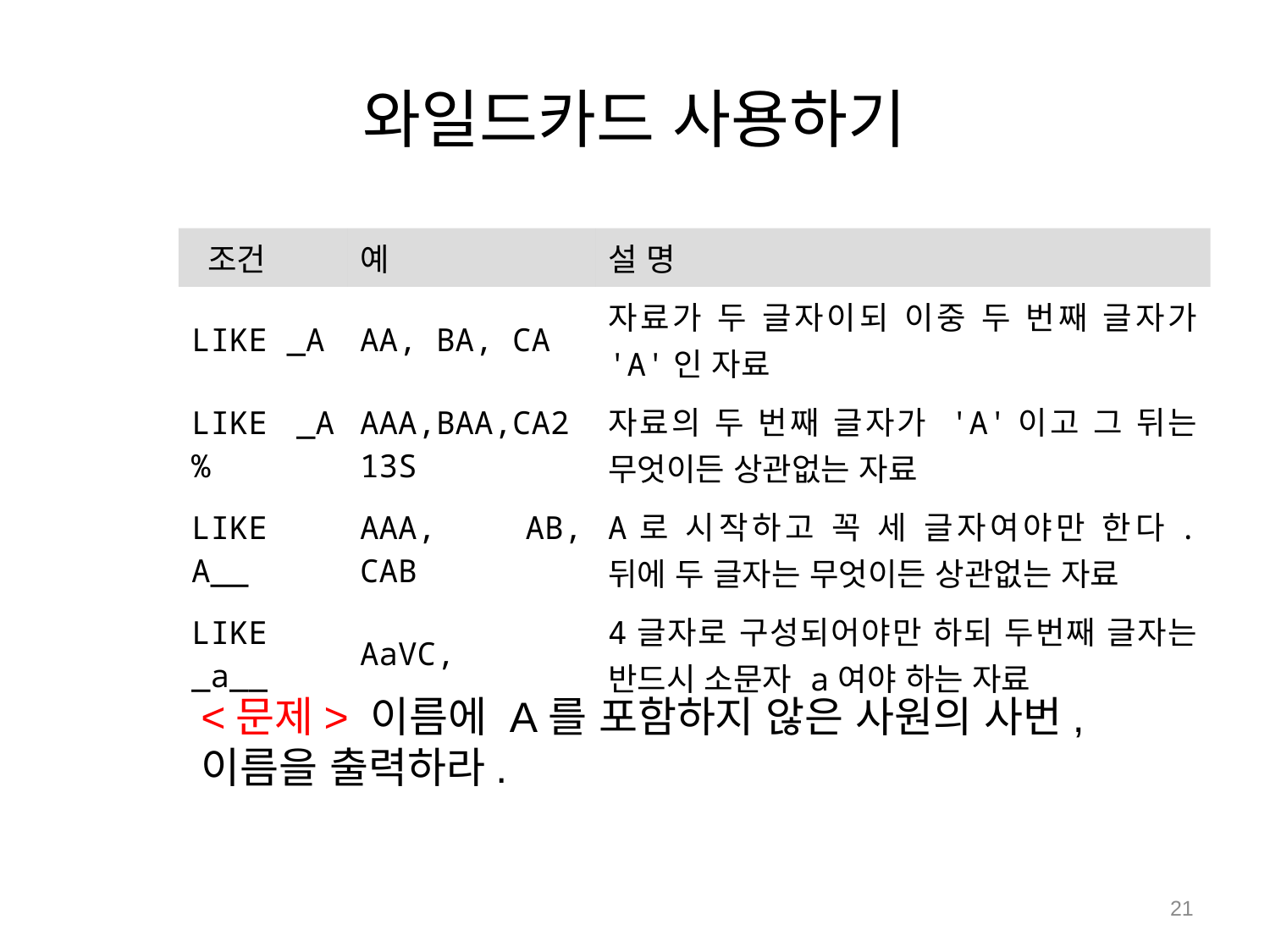

# 와일드카드 사용하기
| 조건 | 예 | 설 명 |
| --- | --- | --- |
| LIKE \_A | AA, BA, CA | 자료가 두 글자이되 이중 두 번째 글자가 'A'인 자료 |
| LIKE \_A% | AAA,BAA,CA213S | 자료의 두 번째 글자가 'A'이고 그 뒤는 무엇이든 상관없는 자료 |
| LIKE A\_\_ | AAA, AB, CAB | A로 시작하고 꼭 세 글자여야만 한다. 뒤에 두 글자는 무엇이든 상관없는 자료 |
| LIKE \_a\_\_ | AaVC, | 4글자로 구성되어야만 하되 두번째 글자는 반드시 소문자 a여야 하는 자료 |
<문제> 이름에 A를 포함하지 않은 사원의 사번, 이름을 출력하라.
21